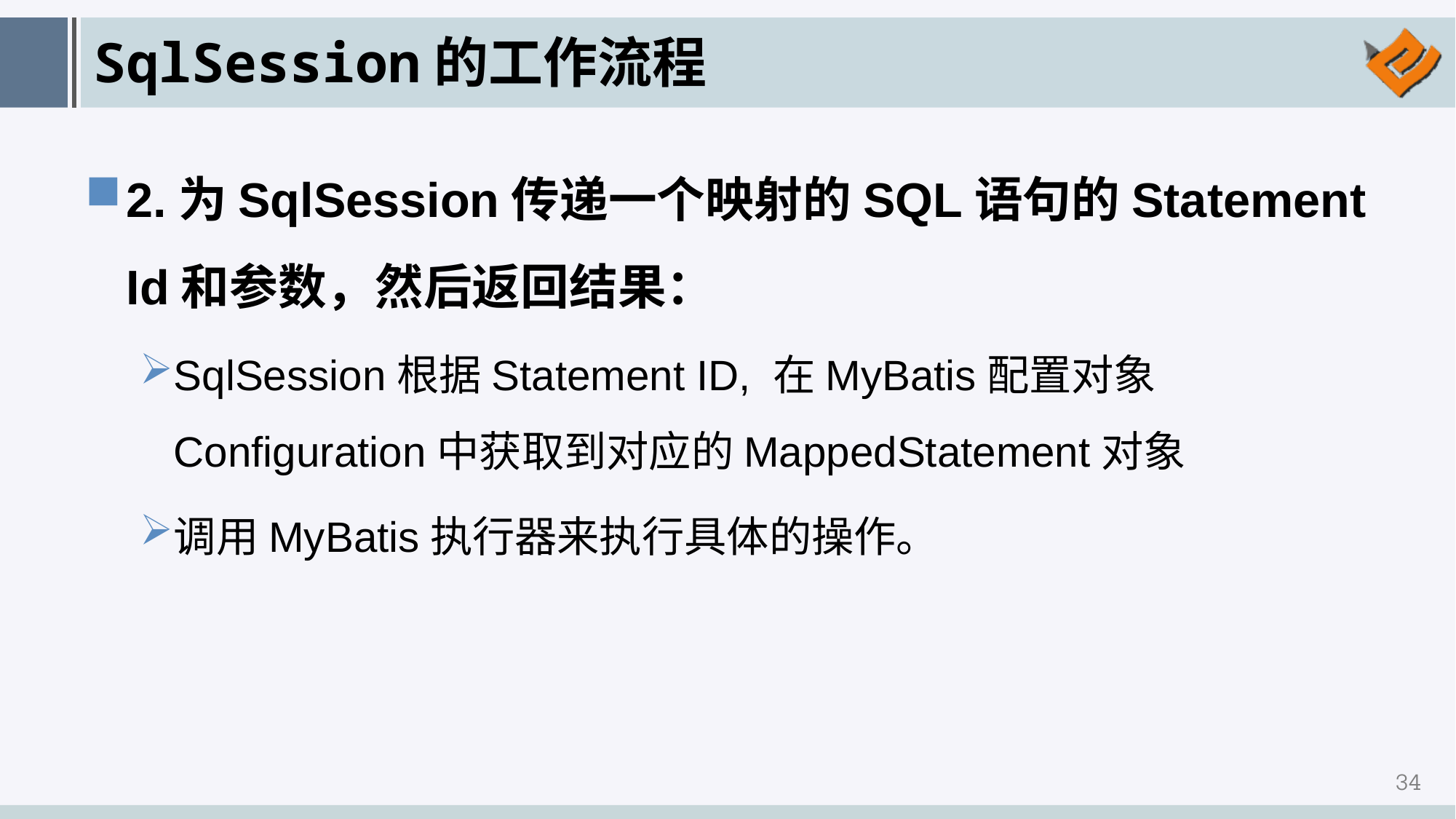

# SqlSession的工作流程
2.为SqlSession传递一个映射的SQL语句的Statement Id和参数，然后返回结果：
SqlSession根据Statement ID, 在MyBatis配置对象Configuration中获取到对应的MappedStatement对象
调用MyBatis执行器来执行具体的操作。